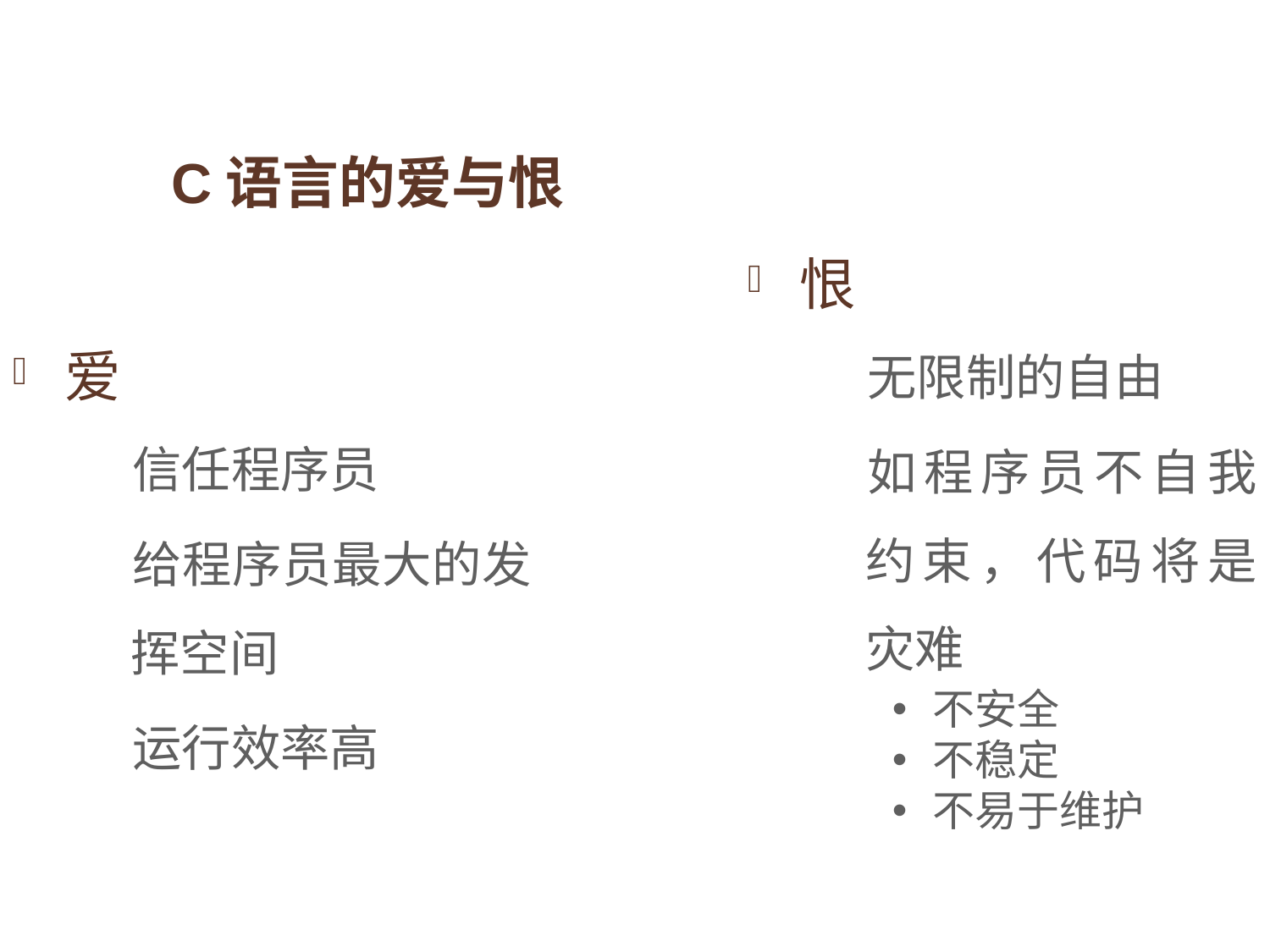

C语言的爱与恨
恨
无限制的自由
如程序员不自我约束，代码将是灾难
不安全
不稳定
不易于维护

爱
信任程序员
给程序员最大的发挥空间
运行效率高